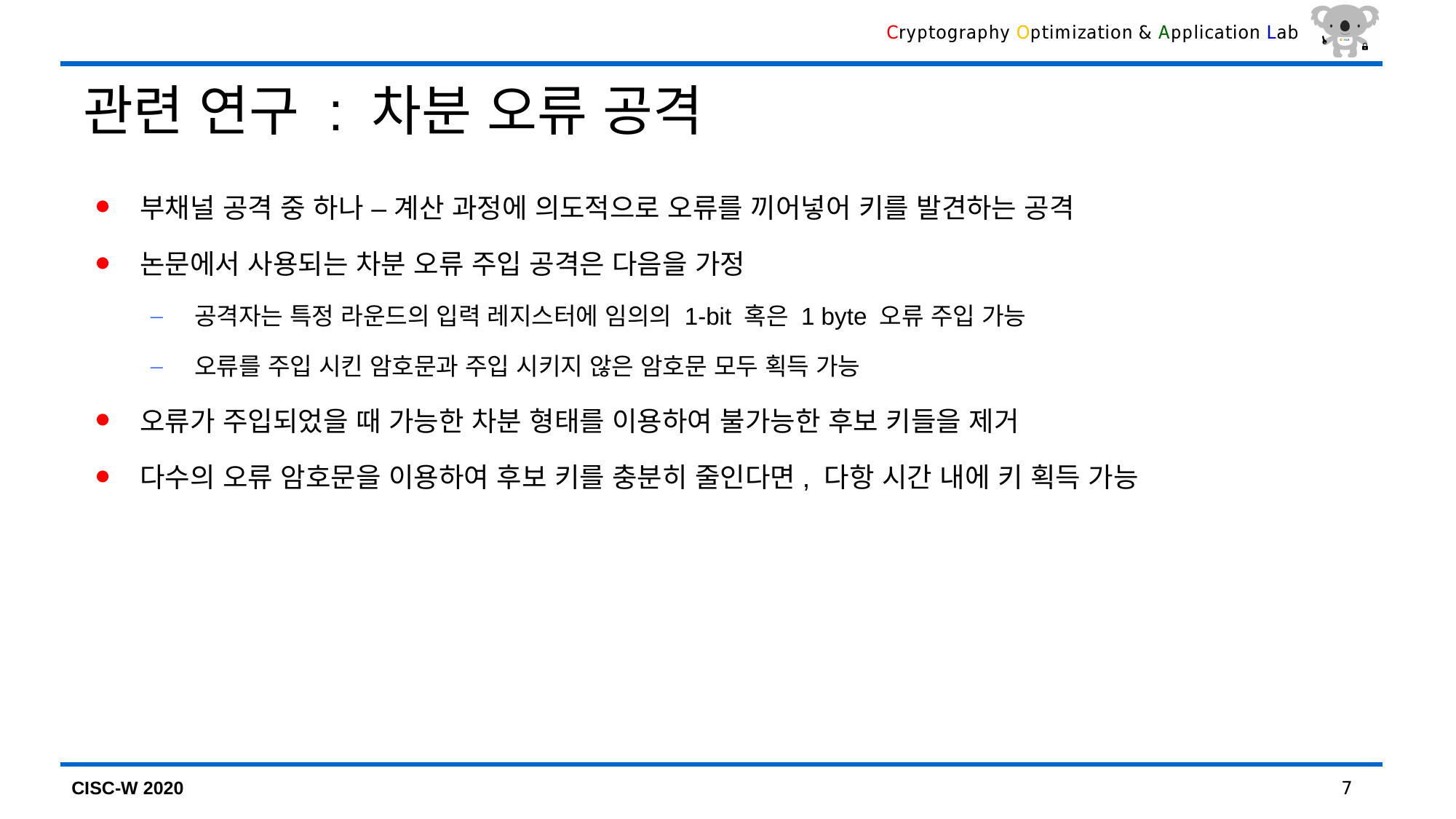

# 관련 연구 : 차분 오류 공격
부채널 공격 중 하나 – 계산 과정에 의도적으로 오류를 끼어넣어 키를 발견하는 공격
논문에서 사용되는 차분 오류 주입 공격은 다음을 가정
공격자는 특정 라운드의 입력 레지스터에 임의의 1-bit 혹은 1 byte 오류 주입 가능
오류를 주입 시킨 암호문과 주입 시키지 않은 암호문 모두 획득 가능
오류가 주입되었을 때 가능한 차분 형태를 이용하여 불가능한 후보 키들을 제거
다수의 오류 암호문을 이용하여 후보 키를 충분히 줄인다면, 다항 시간 내에 키 획득 가능